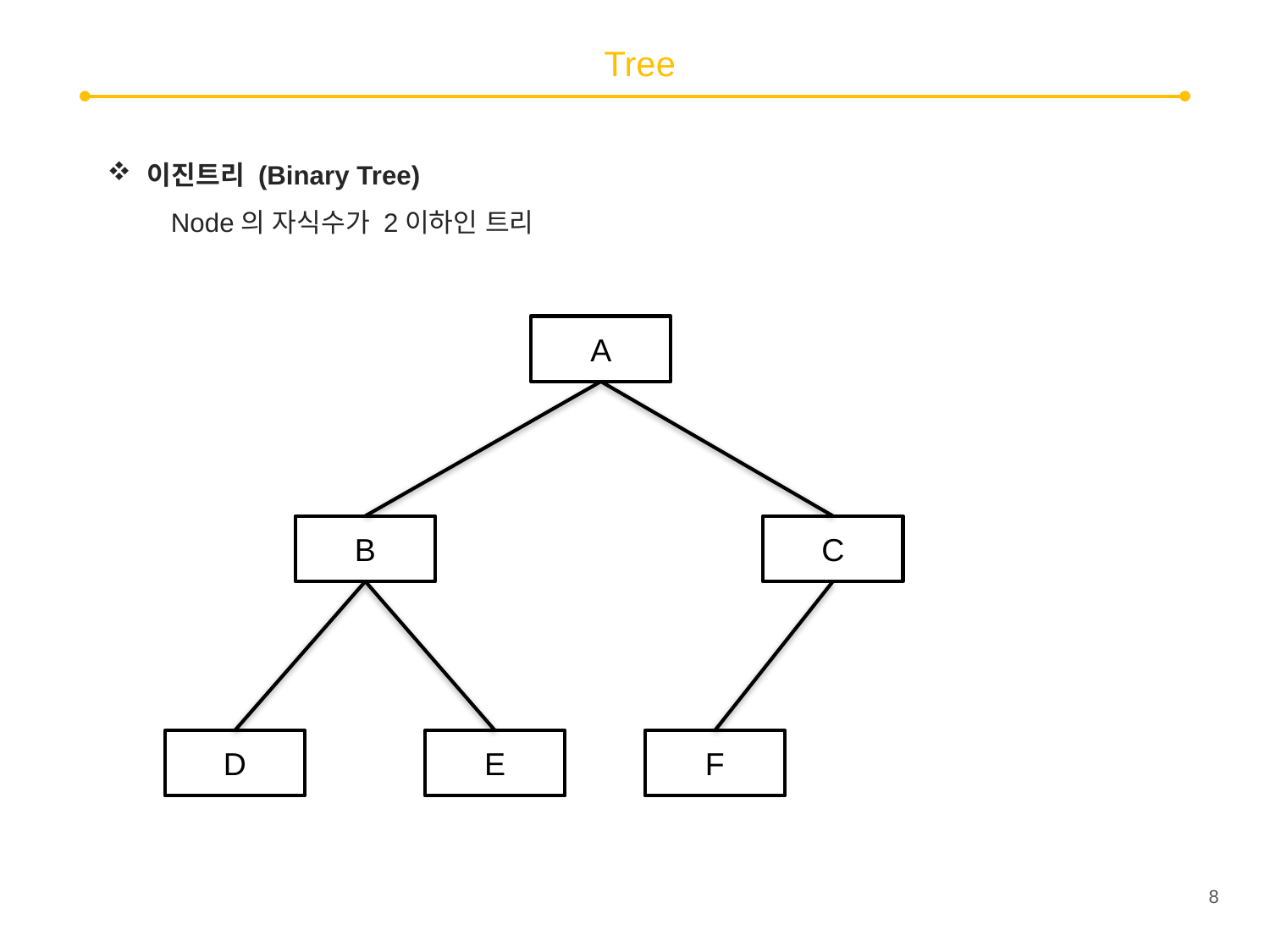

# Tree
이진트리 (Binary Tree)
Node의 자식수가 2이하인 트리
A
B
C
D
E
F